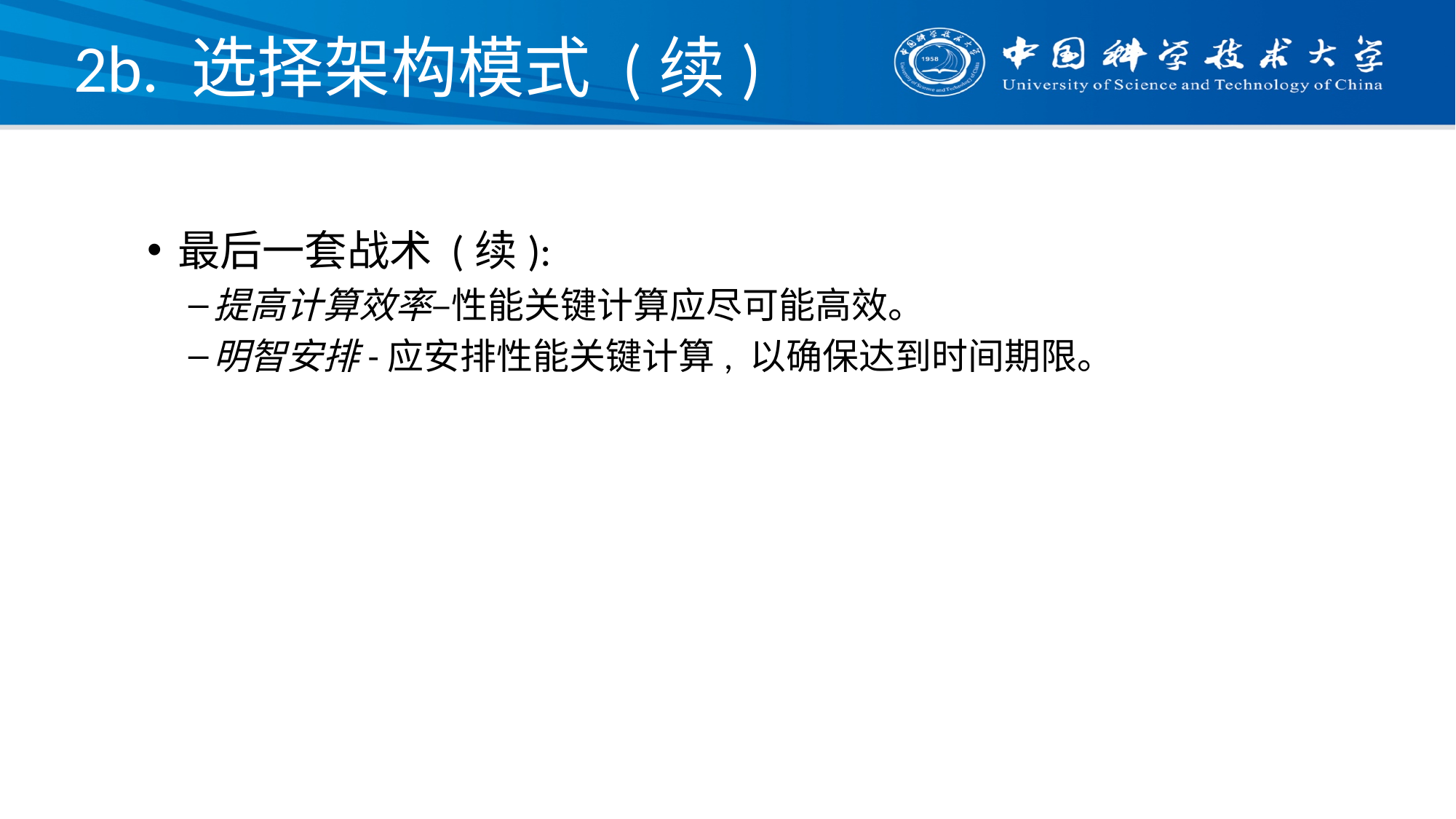

# 2b. 选择架构模式 (续)
最后一套战术 (续):
提高计算效率–性能关键计算应尽可能高效。
明智安排-应安排性能关键计算, 以确保达到时间期限。